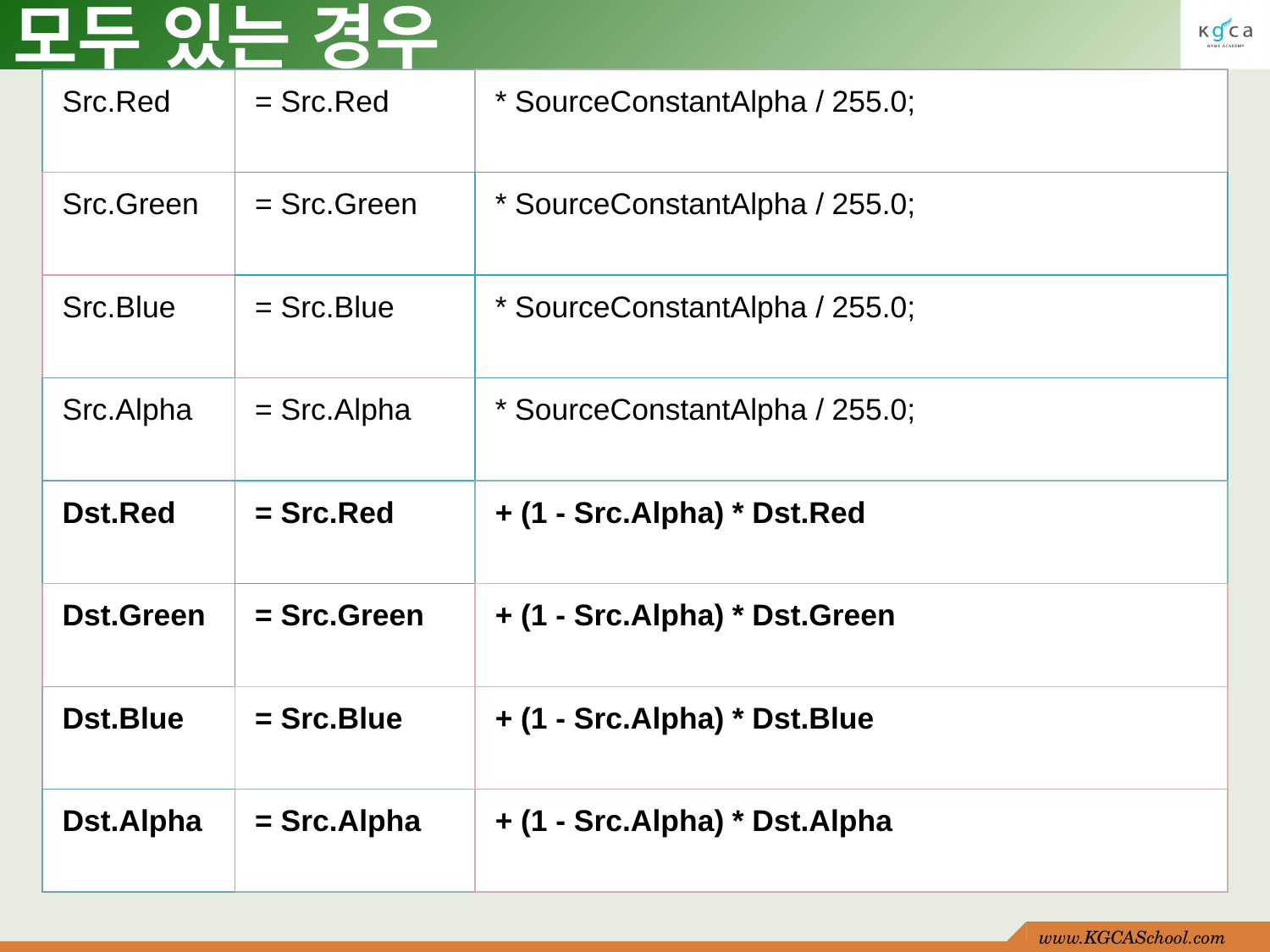

# 모두 있는 경우
| Src.Red | = Src.Red | \* SourceConstantAlpha / 255.0; |
| --- | --- | --- |
| Src.Green | = Src.Green | \* SourceConstantAlpha / 255.0; |
| Src.Blue | = Src.Blue | \* SourceConstantAlpha / 255.0; |
| Src.Alpha | = Src.Alpha | \* SourceConstantAlpha / 255.0; |
| Dst.Red | = Src.Red | + (1 - Src.Alpha) \* Dst.Red |
| Dst.Green | = Src.Green | + (1 - Src.Alpha) \* Dst.Green |
| Dst.Blue | = Src.Blue | + (1 - Src.Alpha) \* Dst.Blue |
| Dst.Alpha | = Src.Alpha | + (1 - Src.Alpha) \* Dst.Alpha |